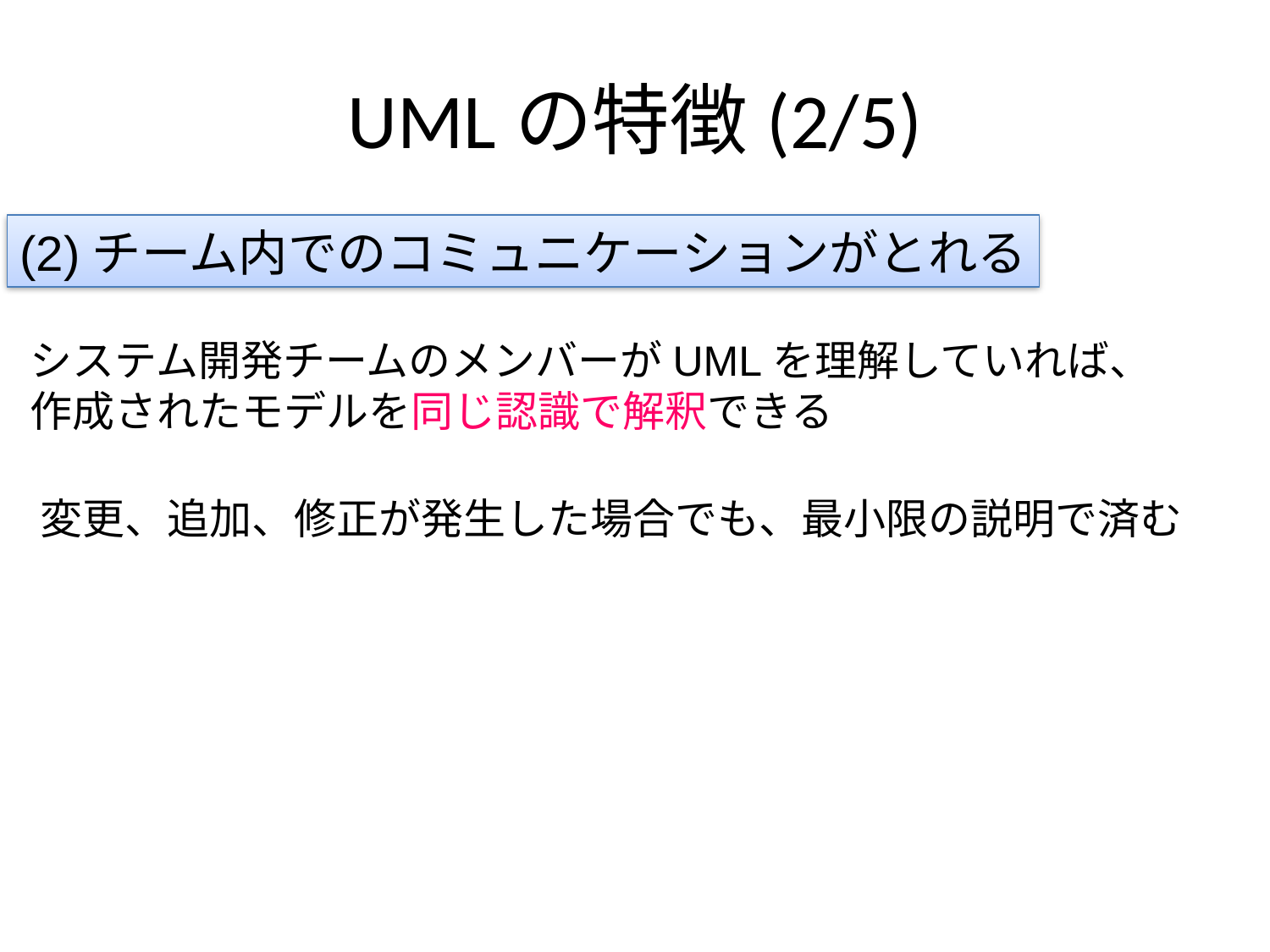

# UMLの特徴(2/5)
(2)チーム内でのコミュニケーションがとれる
システム開発チームのメンバーがUMLを理解していれば、
作成されたモデルを同じ認識で解釈できる
変更、追加、修正が発生した場合でも、最小限の説明で済む